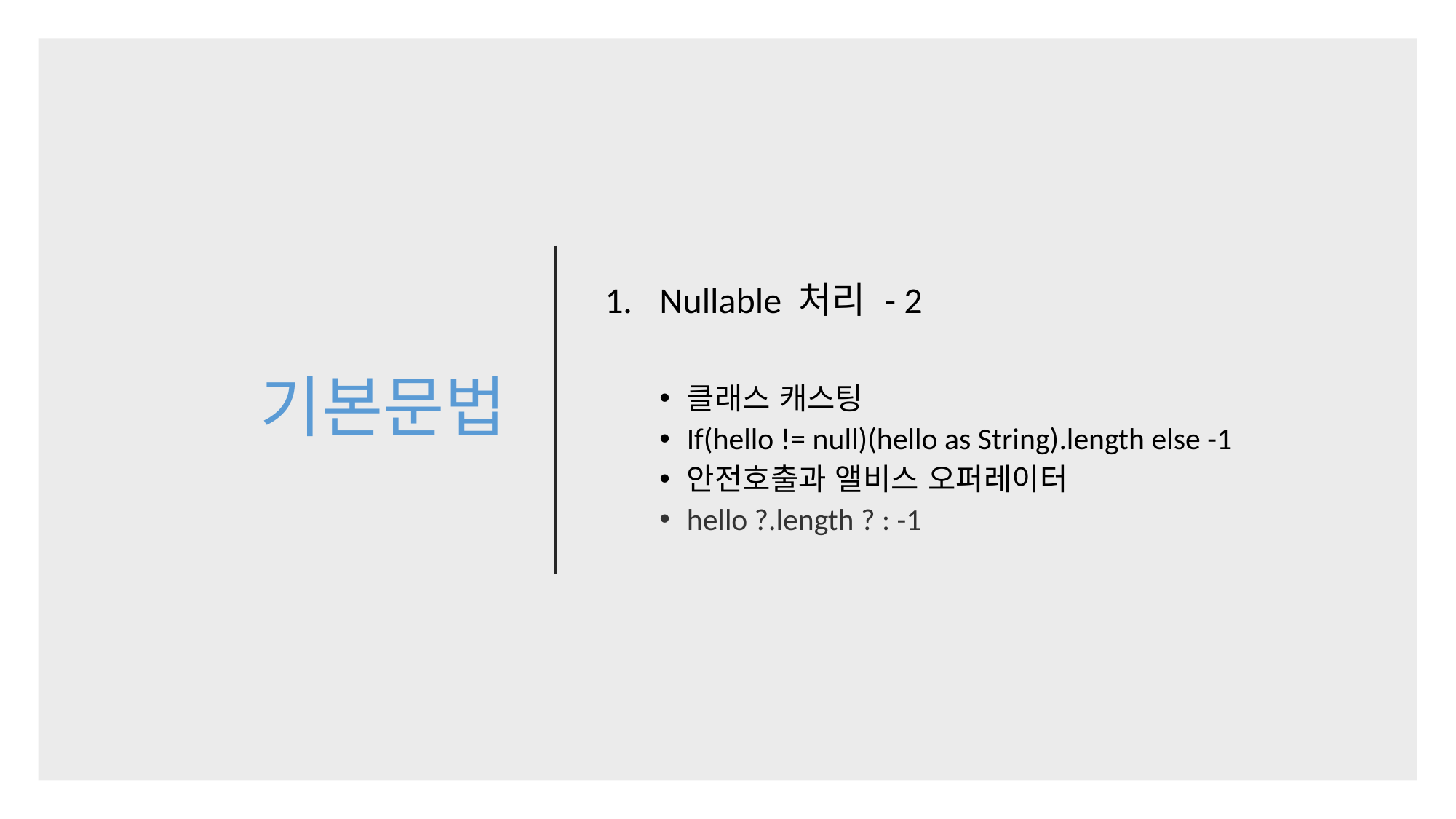

# 기본문법
Nullable 처리 - 2

클래스 캐스팅
If(hello != null)(hello as String).length else -1
안전호출과 앨비스 오퍼레이터
hello ?.length ? : -1